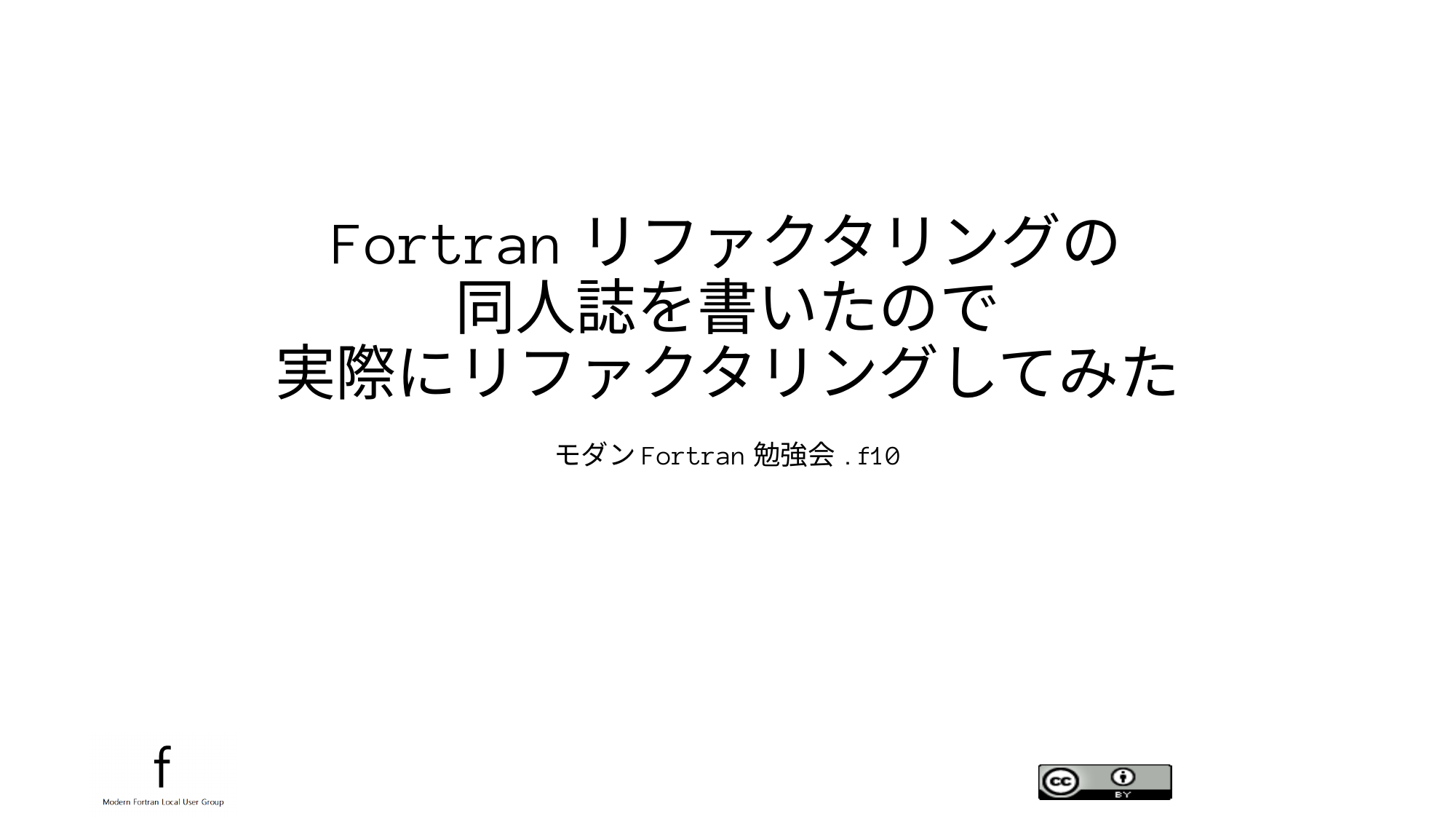

# Fortranリファクタリングの 同人誌を書いたので 実際にリファクタリングしてみた
モダンFortran勉強会.f10